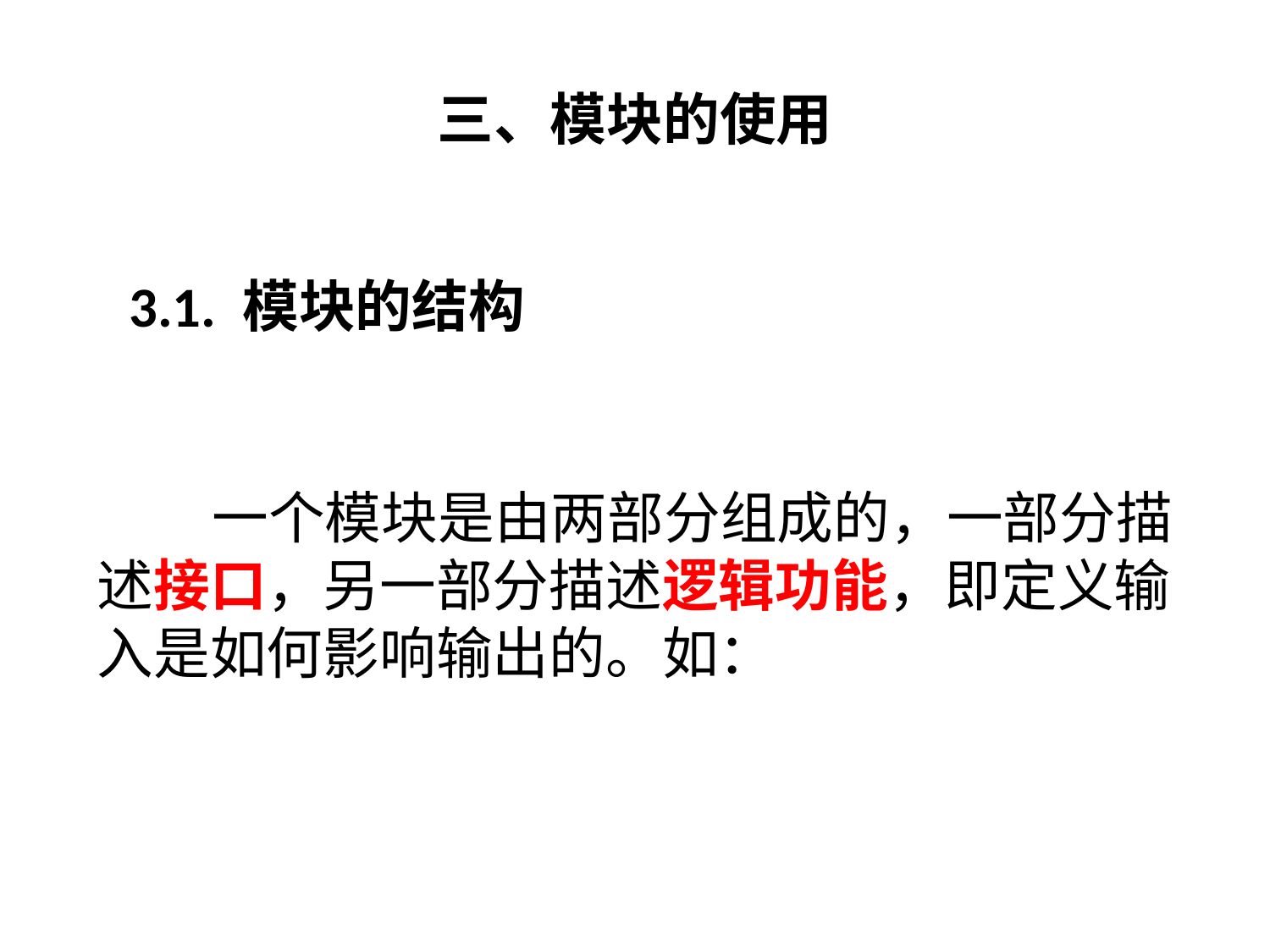

# 三、模块的使用
3.1. 模块的结构
        一个模块是由两部分组成的，一部分描述接口，另一部分描述逻辑功能，即定义输入是如何影响输出的。如：